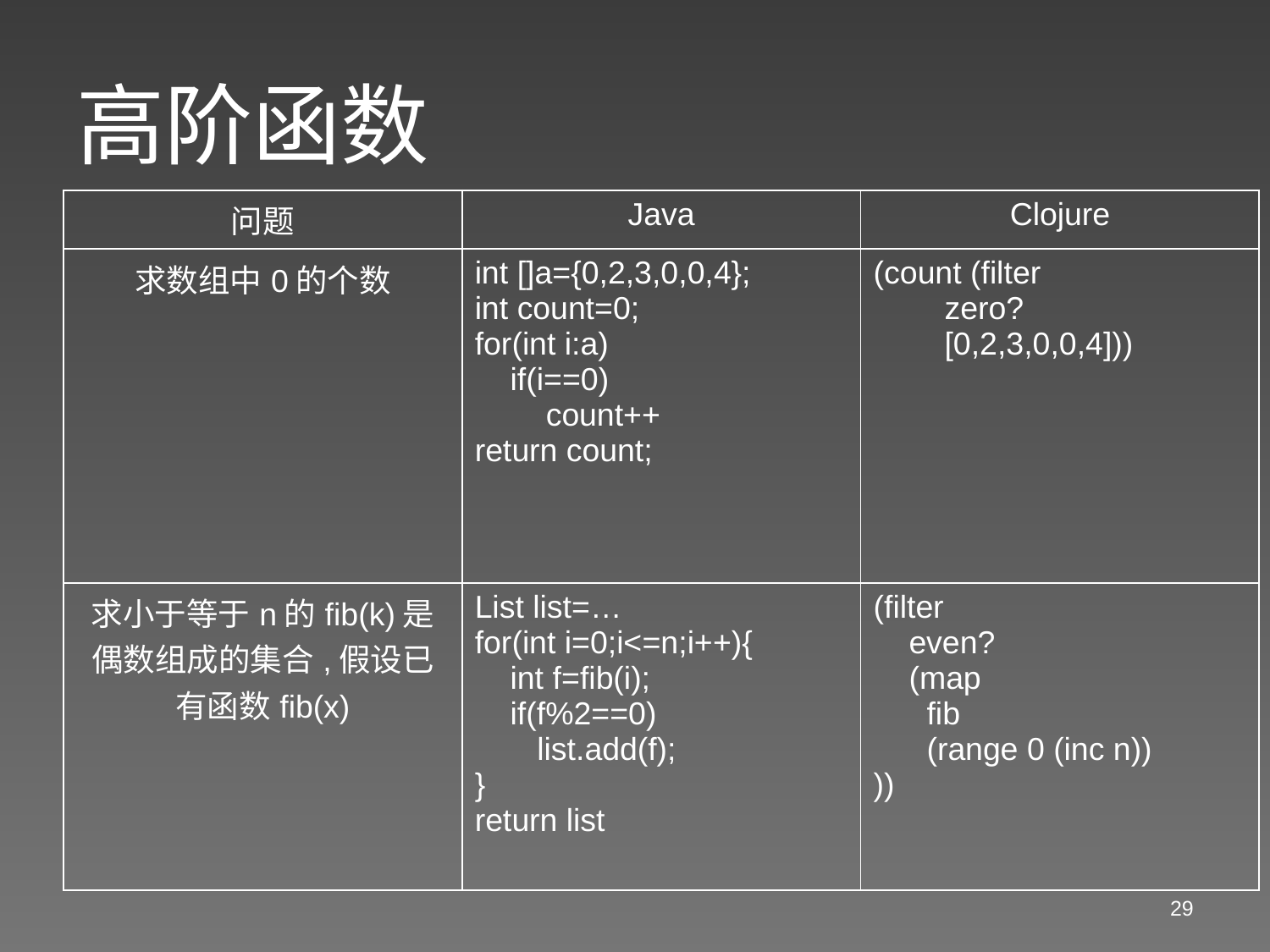

# 高阶函数
| 问题 | Java | Clojure |
| --- | --- | --- |
| 求数组中0的个数 | int []a={0,2,3,0,0,4}; int count=0; for(int i:a) if(i==0) count++ return count; | (count (filter zero? [0,2,3,0,0,4])) |
| 求小于等于n的fib(k)是偶数组成的集合,假设已有函数fib(x) | List list=… for(int i=0;i<=n;i++){ int f=fib(i); if(f%2==0) list.add(f); } return list | (filter even? (map fib (range 0 (inc n)) )) |

29